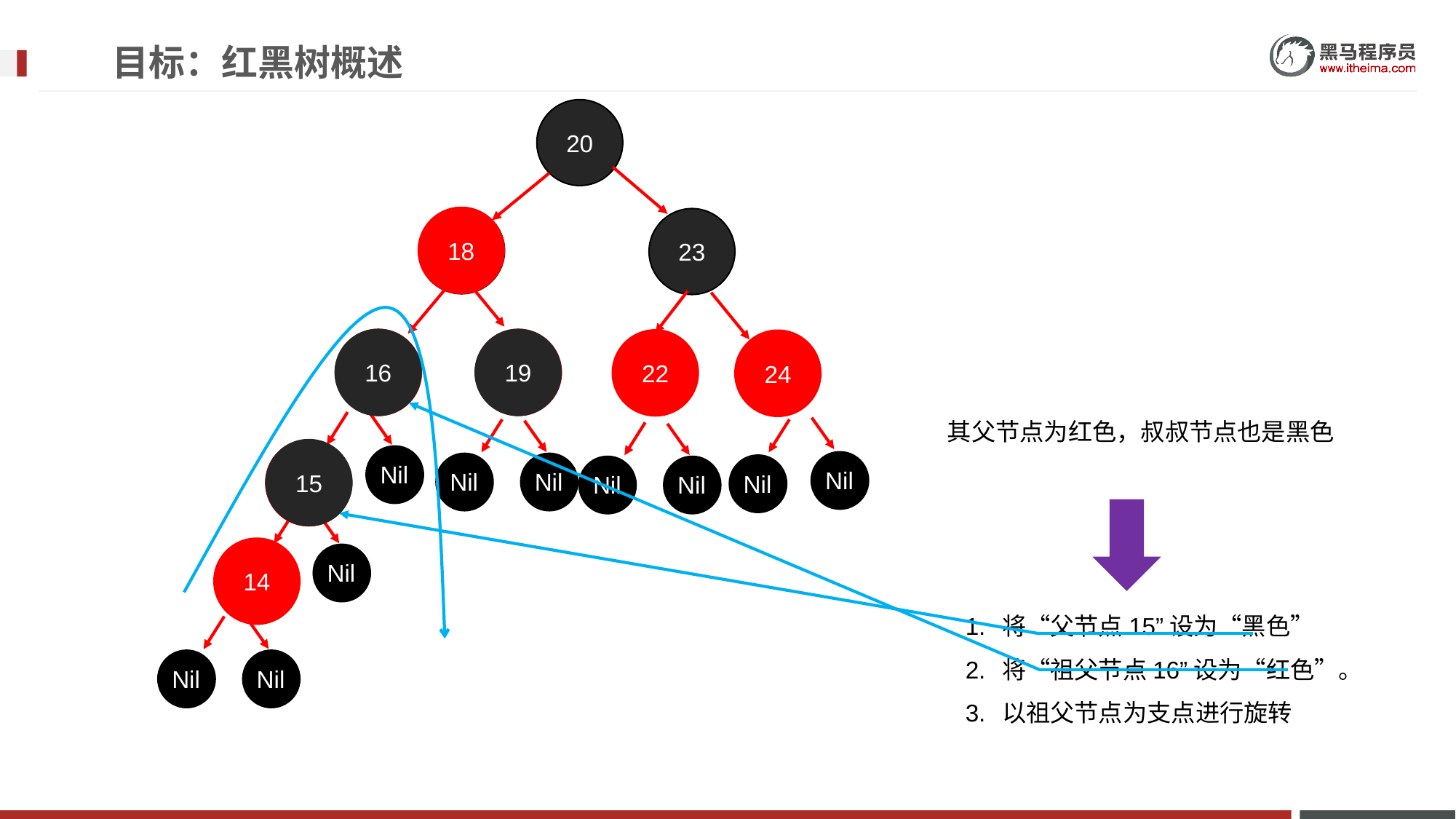

目标：红黑树概述
20
18
18
23

16
16
19
19
22
24
其父节点为红色，叔叔节点也是黑色
15
15

Nil

Nil

Nil

Nil

Nil

Nil

Nil

Nil

14

Nil
将“父节点15”设为“黑色”
将“祖父节点16”设为“红色”。
以祖父节点为支点进行旋转

Nil

Nil